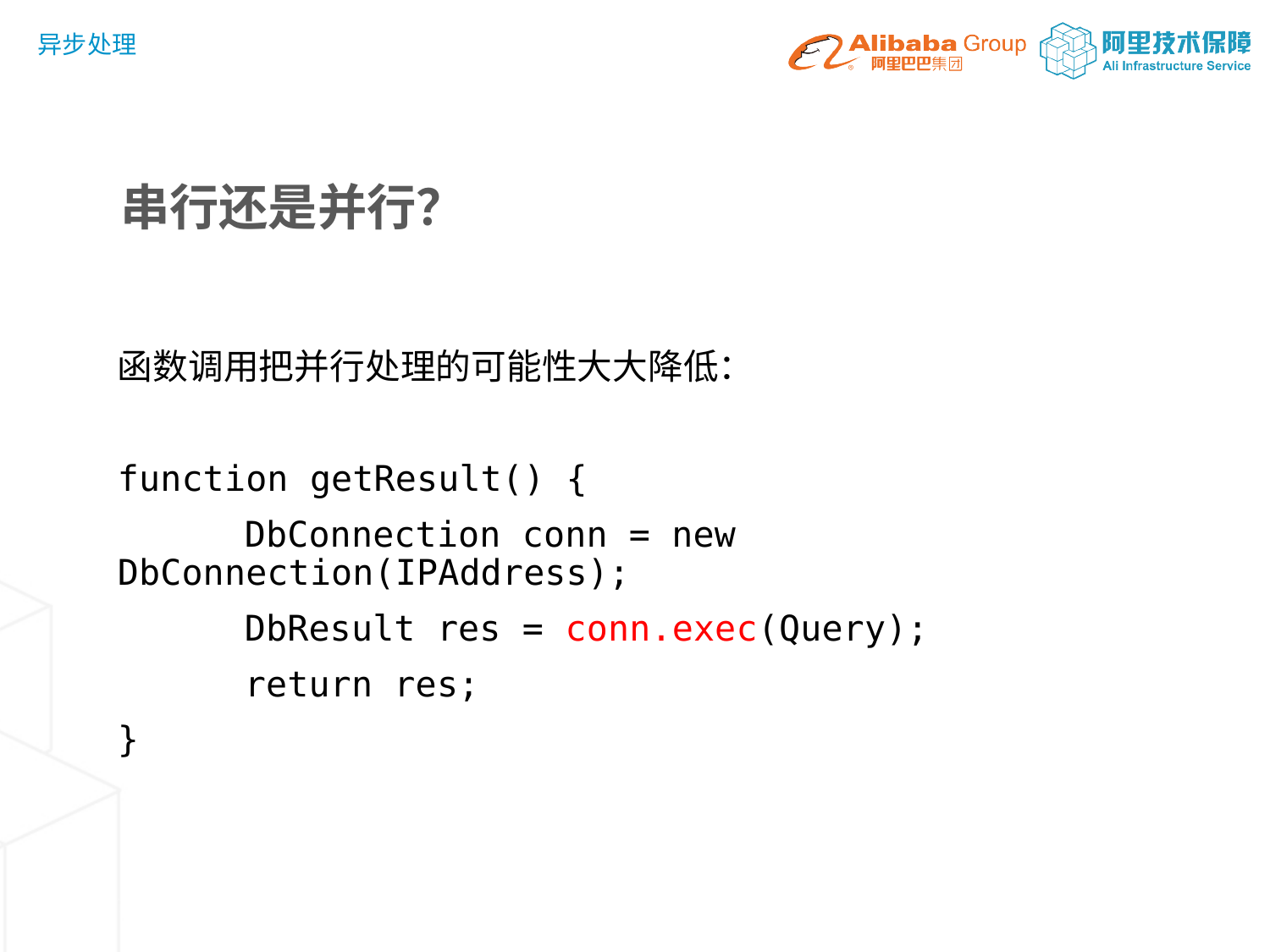

异步处理
串行还是并行？
函数调用把并行处理的可能性大大降低：

function getResult() {
	DbConnection conn = new DbConnection(IPAddress);
	DbResult res = conn.exec(Query);
	return res;
}